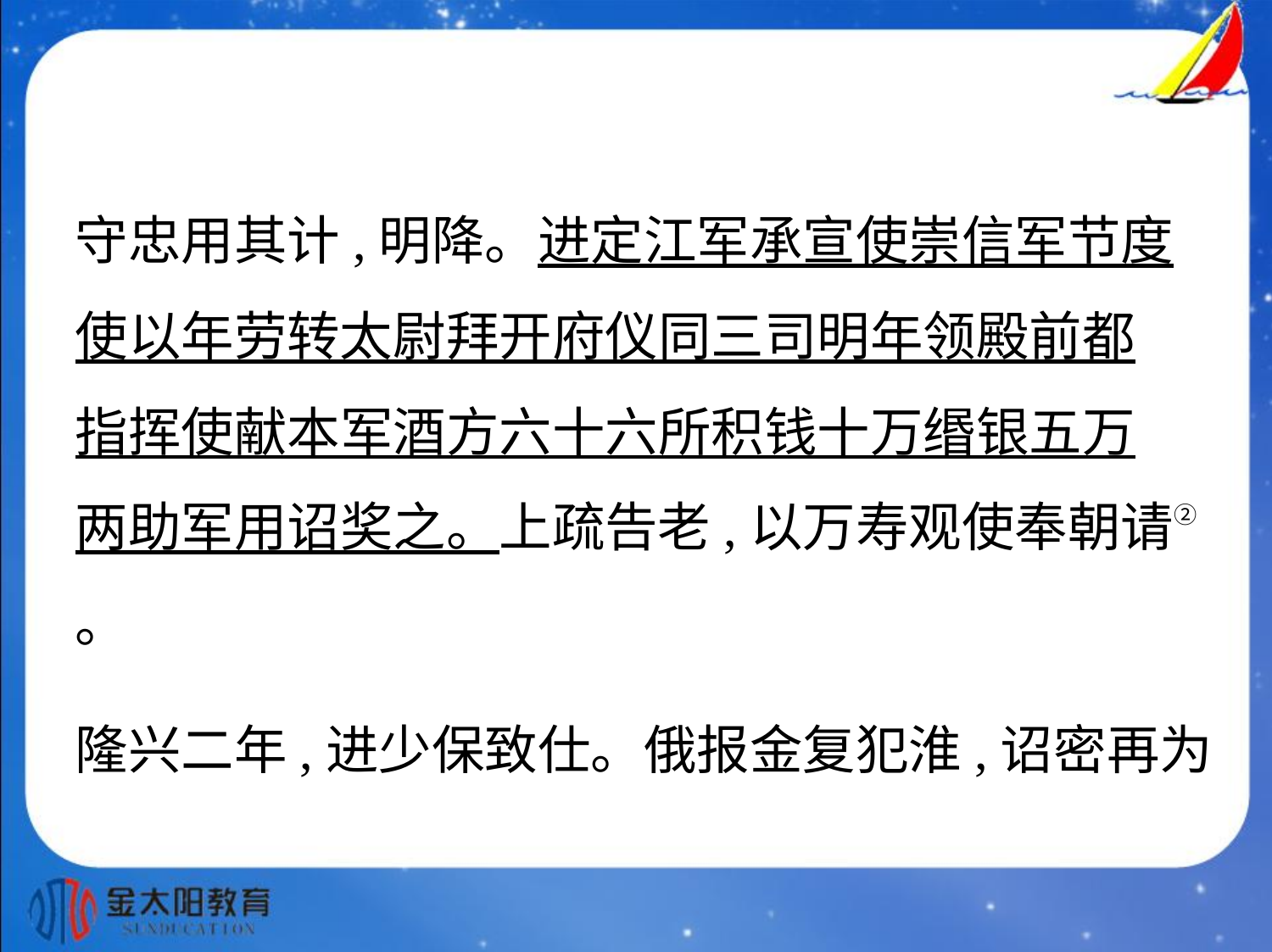

守忠用其计,明降。进定江军承宣使崇信军节度
使以年劳转太尉拜开府仪同三司明年领殿前都
指挥使献本军酒方六十六所积钱十万缗银五万
两助军用诏奖之。上疏告老,以万寿观使奉朝请②
。
隆兴二年,进少保致仕。俄报金复犯淮,诏密再为